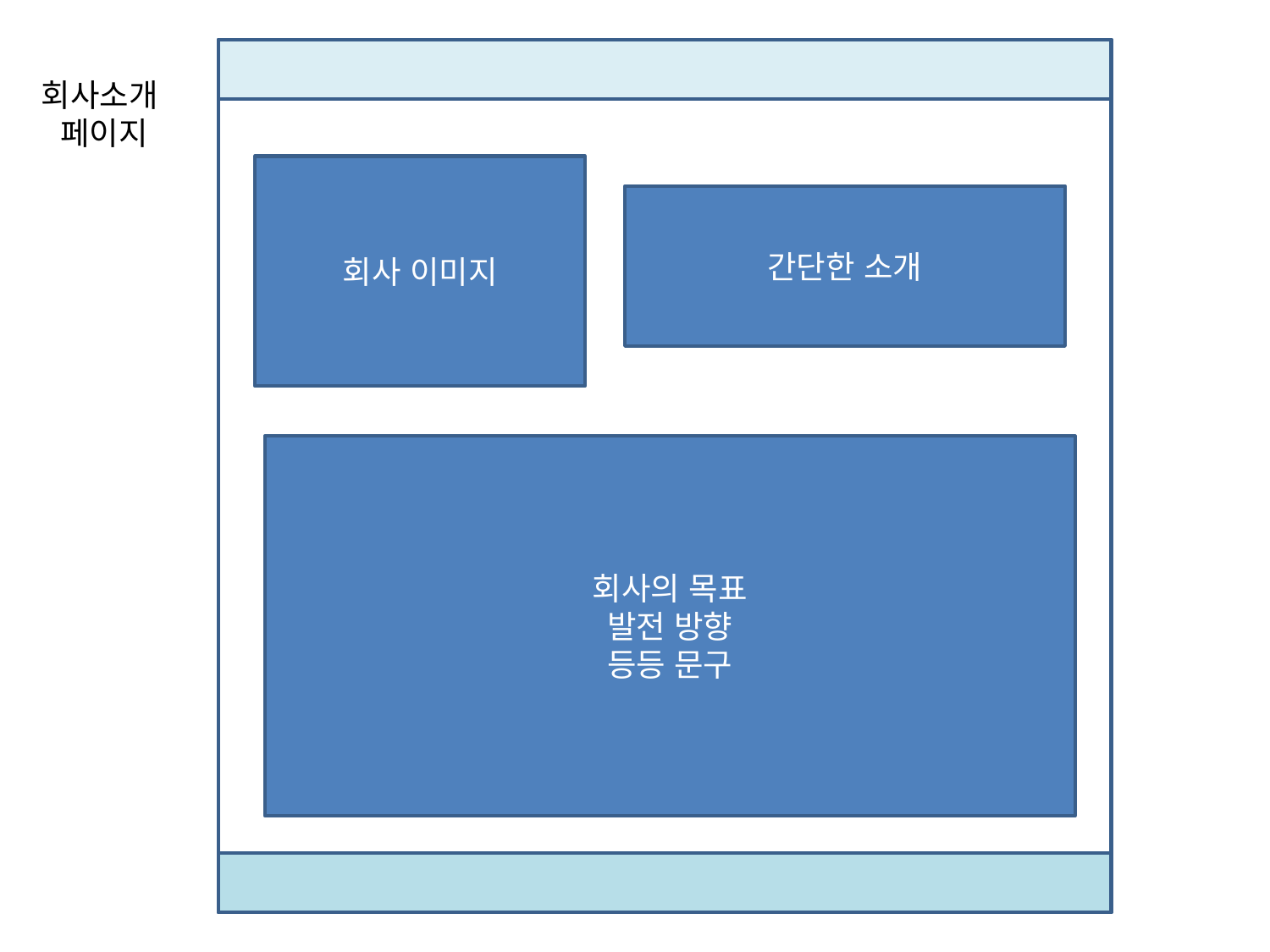

회사소개
페이지
회사 이미지
간단한 소개
회사의 목표
발전 방향
등등 문구